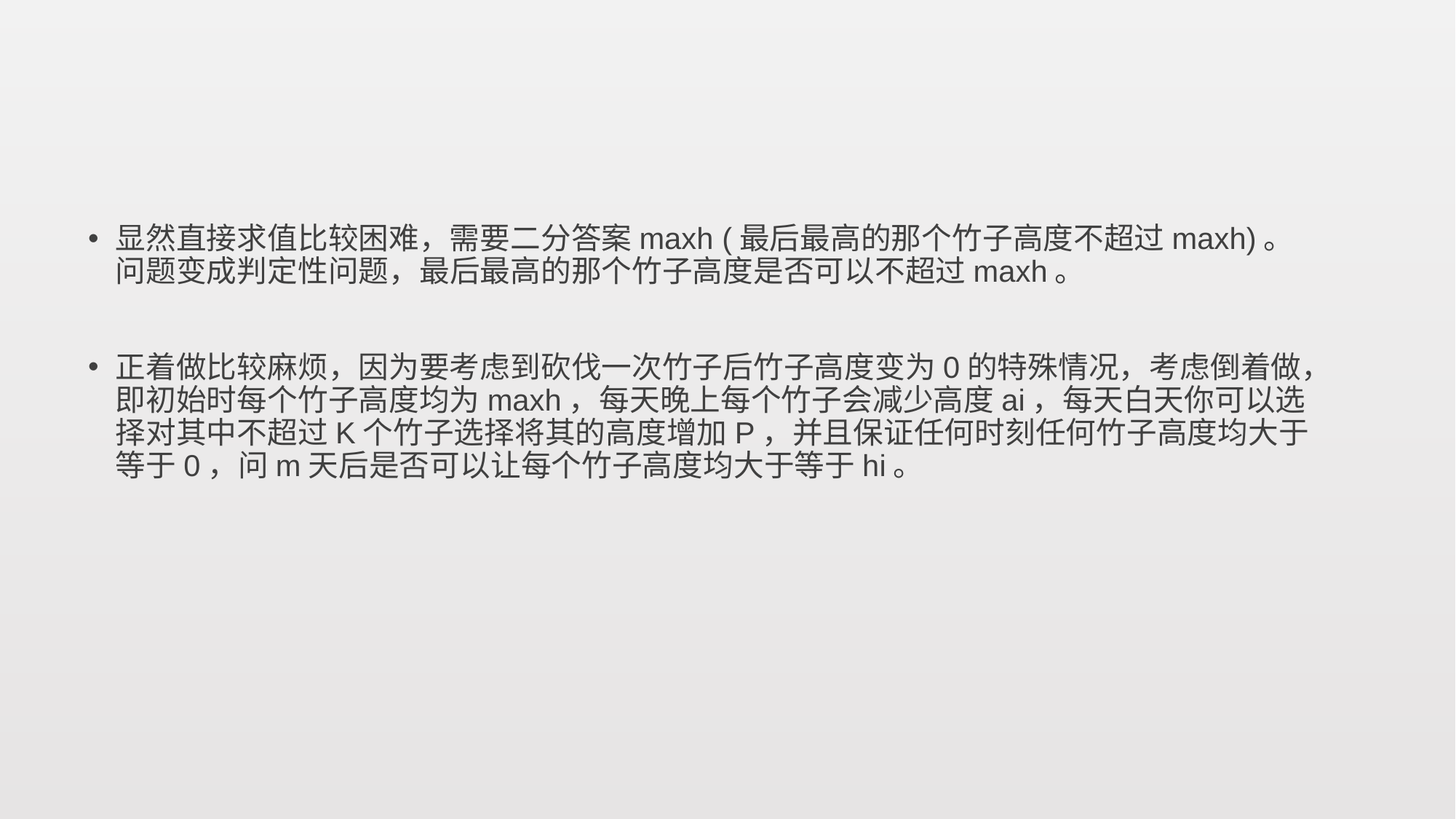

#
显然直接求值比较困难，需要二分答案maxh (最后最高的那个竹子高度不超过maxh)。问题变成判定性问题，最后最高的那个竹子高度是否可以不超过maxh。

正着做比较麻烦，因为要考虑到砍伐一次竹子后竹子高度变为0的特殊情况，考虑倒着做，即初始时每个竹子高度均为maxh，每天晚上每个竹子会减少高度ai，每天白天你可以选择对其中不超过K个竹子选择将其的高度增加P，并且保证任何时刻任何竹子高度均大于等于0，问m天后是否可以让每个竹子高度均大于等于hi。